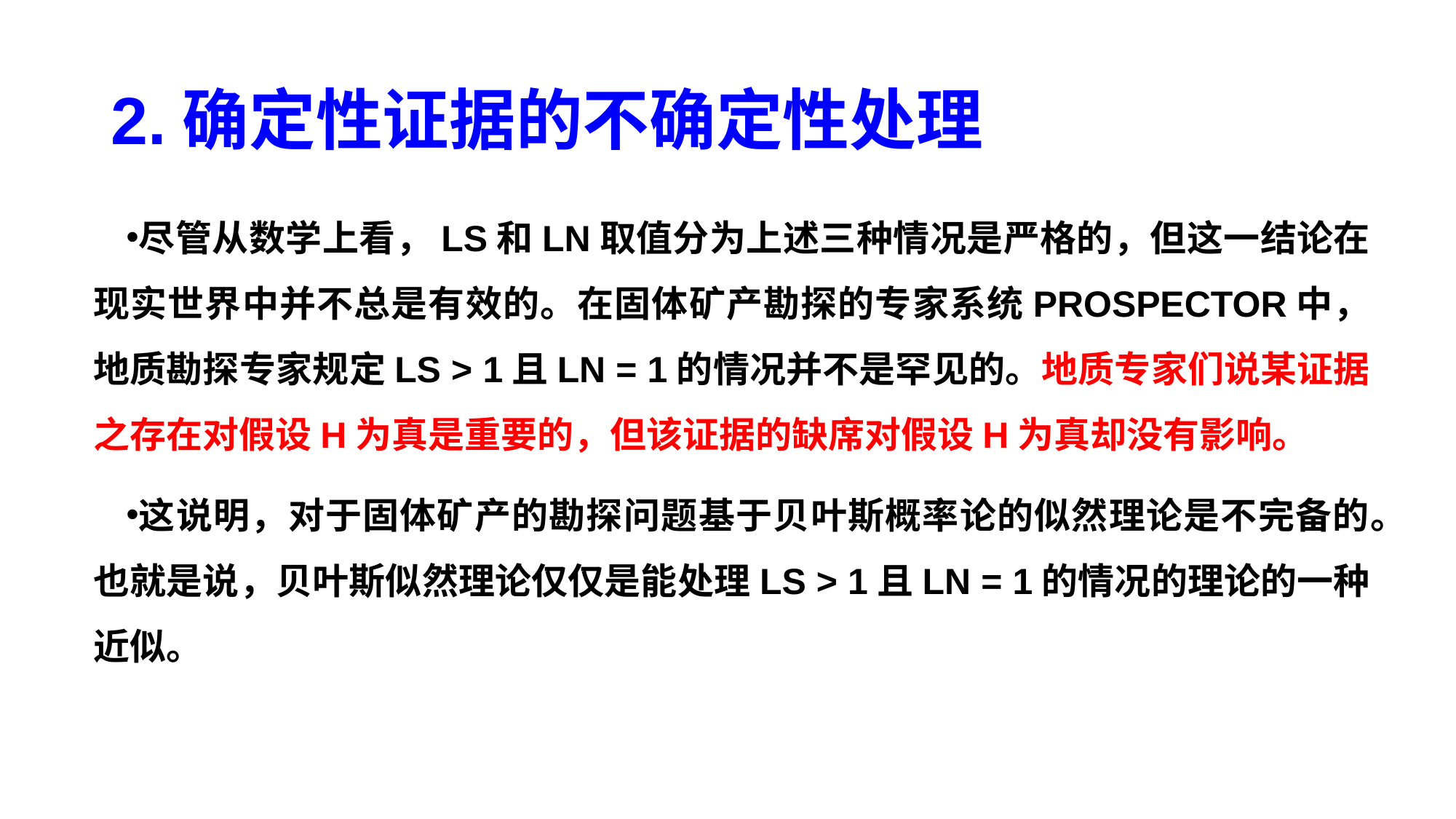

# 2.确定性证据的不确定性处理
尽管从数学上看，LS和LN取值分为上述三种情况是严格的，但这一结论在现实世界中并不总是有效的。在固体矿产勘探的专家系统PROSPECTOR中，地质勘探专家规定LS > 1且LN = 1的情况并不是罕见的。地质专家们说某证据之存在对假设H为真是重要的，但该证据的缺席对假设H为真却没有影响。
这说明，对于固体矿产的勘探问题基于贝叶斯概率论的似然理论是不完备的。也就是说，贝叶斯似然理论仅仅是能处理LS > 1且LN = 1的情况的理论的一种近似。